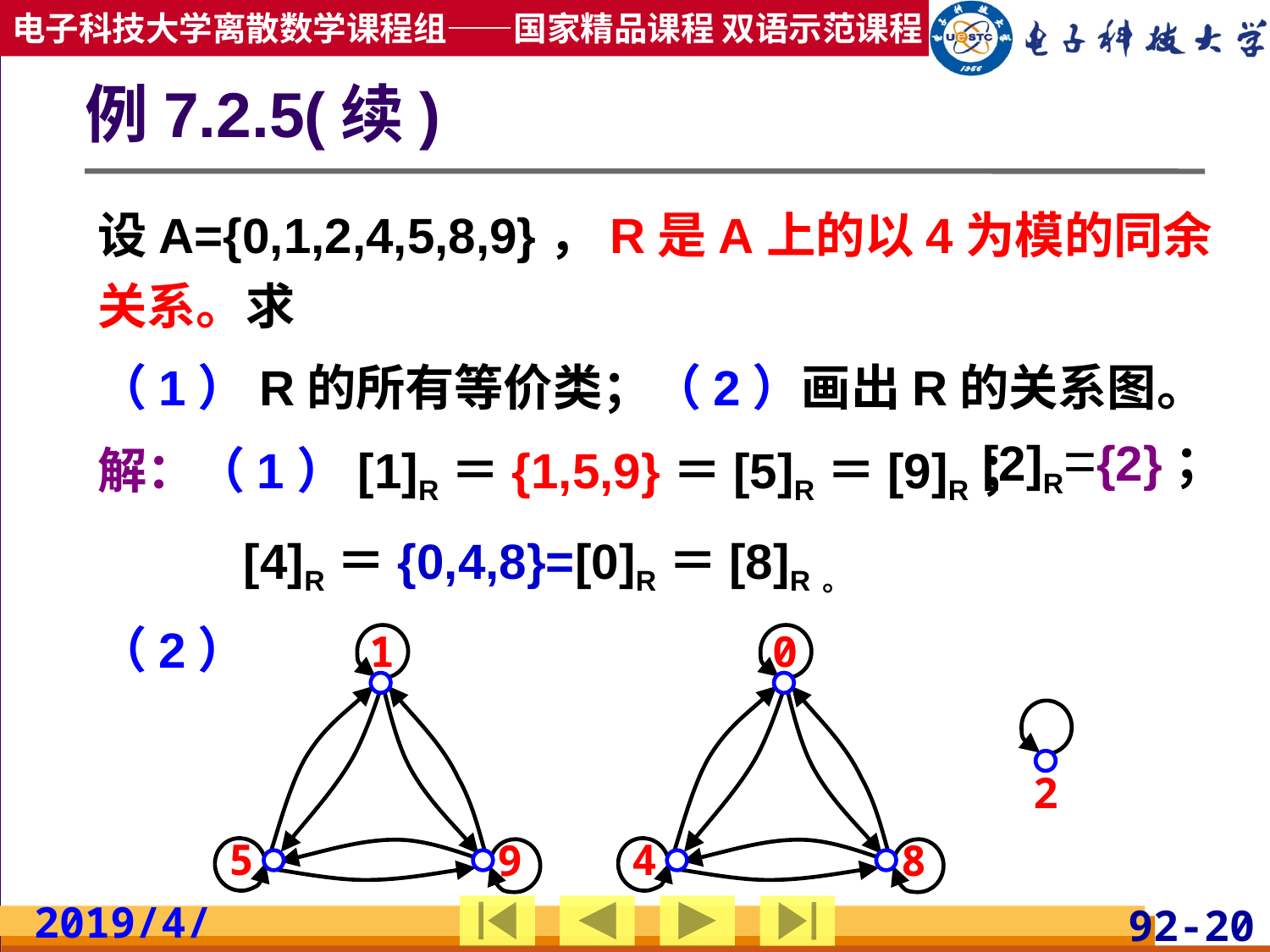

# 例7.2.5(续)
设A={0,1,2,4,5,8,9}，R是A上的以4为模的同余关系。求
（1）R的所有等价类；（2）画出R的关系图。
解：（1）[1]R＝{1,5,9}＝[5]R＝[9]R；
      [4]R＝{0,4,8}=[0]R＝[8]R。
（2）
[2]R={2}；
1

5
9

0

4
8

2
2019/4/17